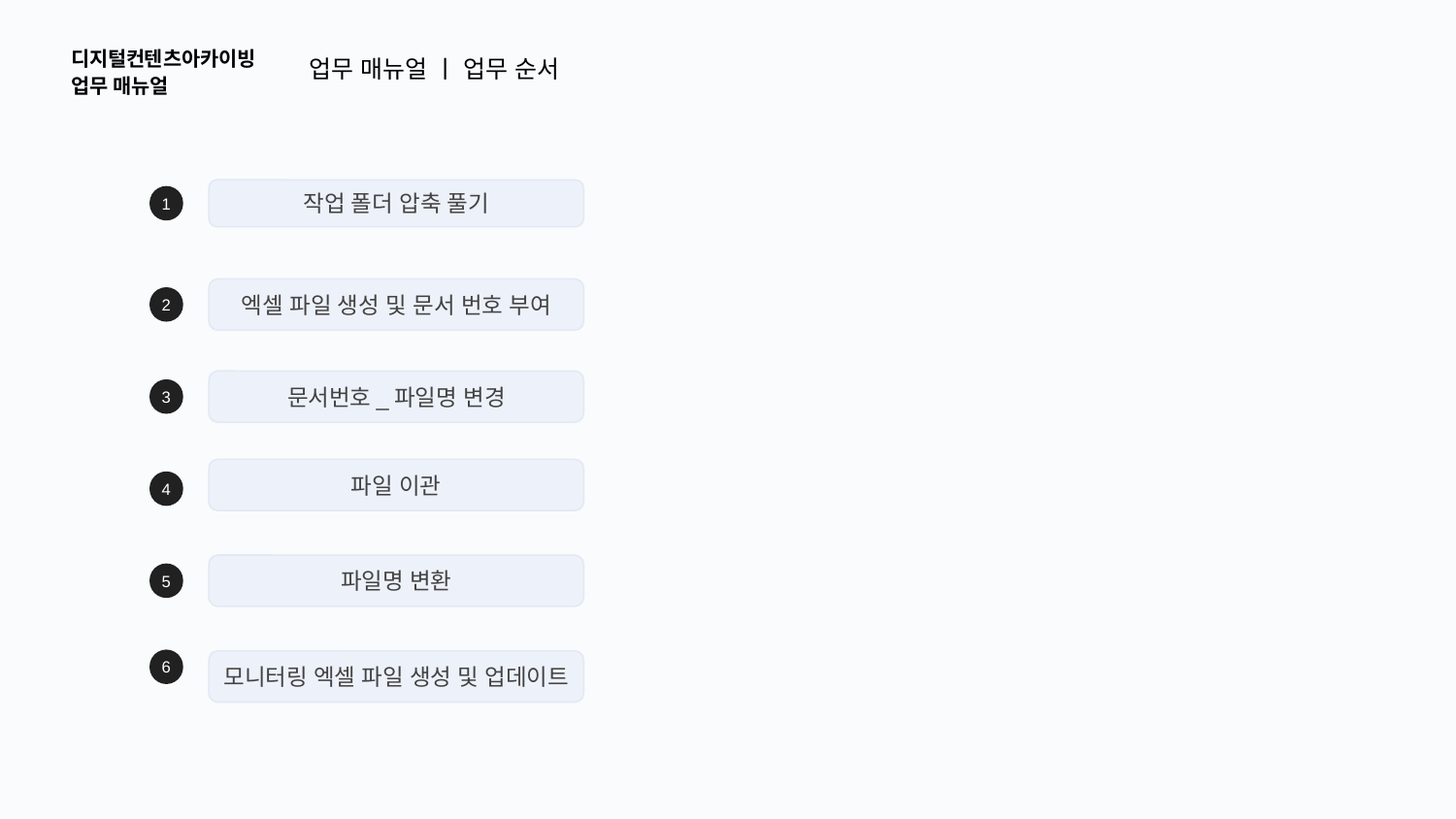

디지털컨텐츠아카이빙
업무 매뉴얼
업무 매뉴얼 ㅣ 업무 순서
작업 폴더 압축 풀기
1
엑셀 파일 생성 및 문서 번호 부여
2
문서번호_파일명 변경
3
파일 이관
4
파일명 변환
5
6
모니터링 엑셀 파일 생성 및 업데이트